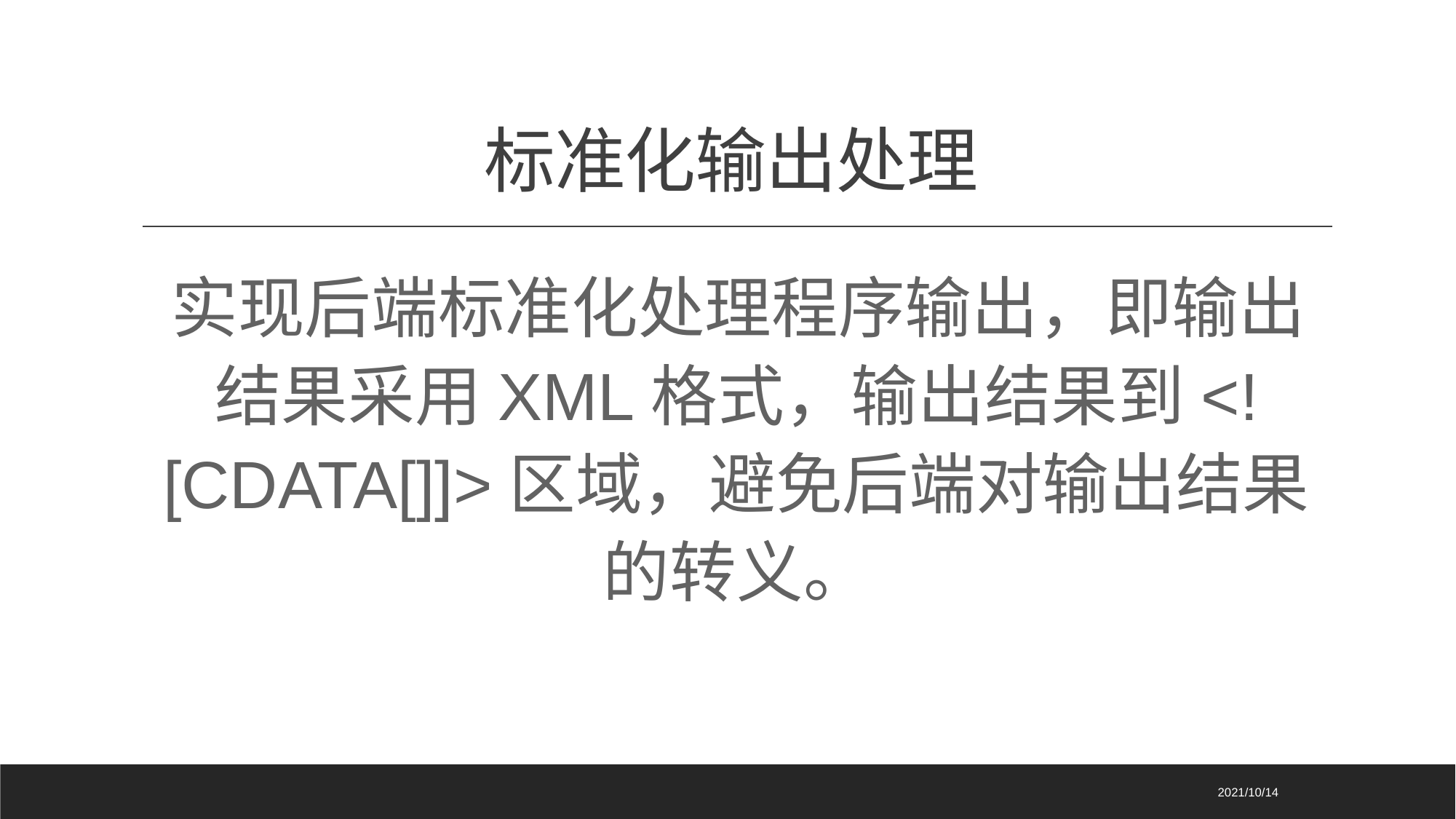

# 标准化输出处理
实现后端标准化处理程序输出，即输出结果采用XML格式，输出结果到<![CDATA[]]>区域，避免后端对输出结果的转义。
2021/10/14